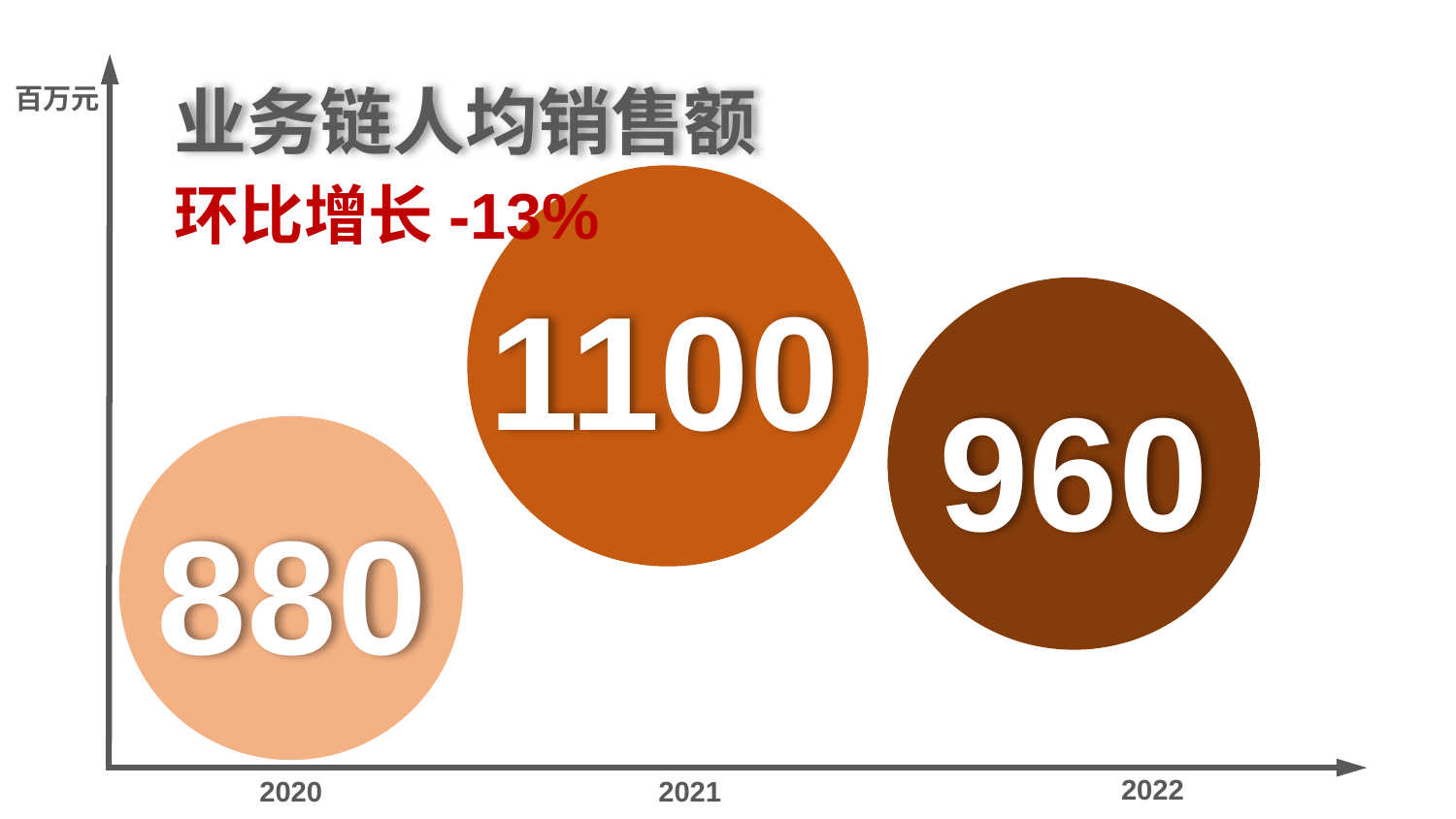

业务链人均销售额
百万元
环比增长-13%

1100

960

880

2022
2020
2021